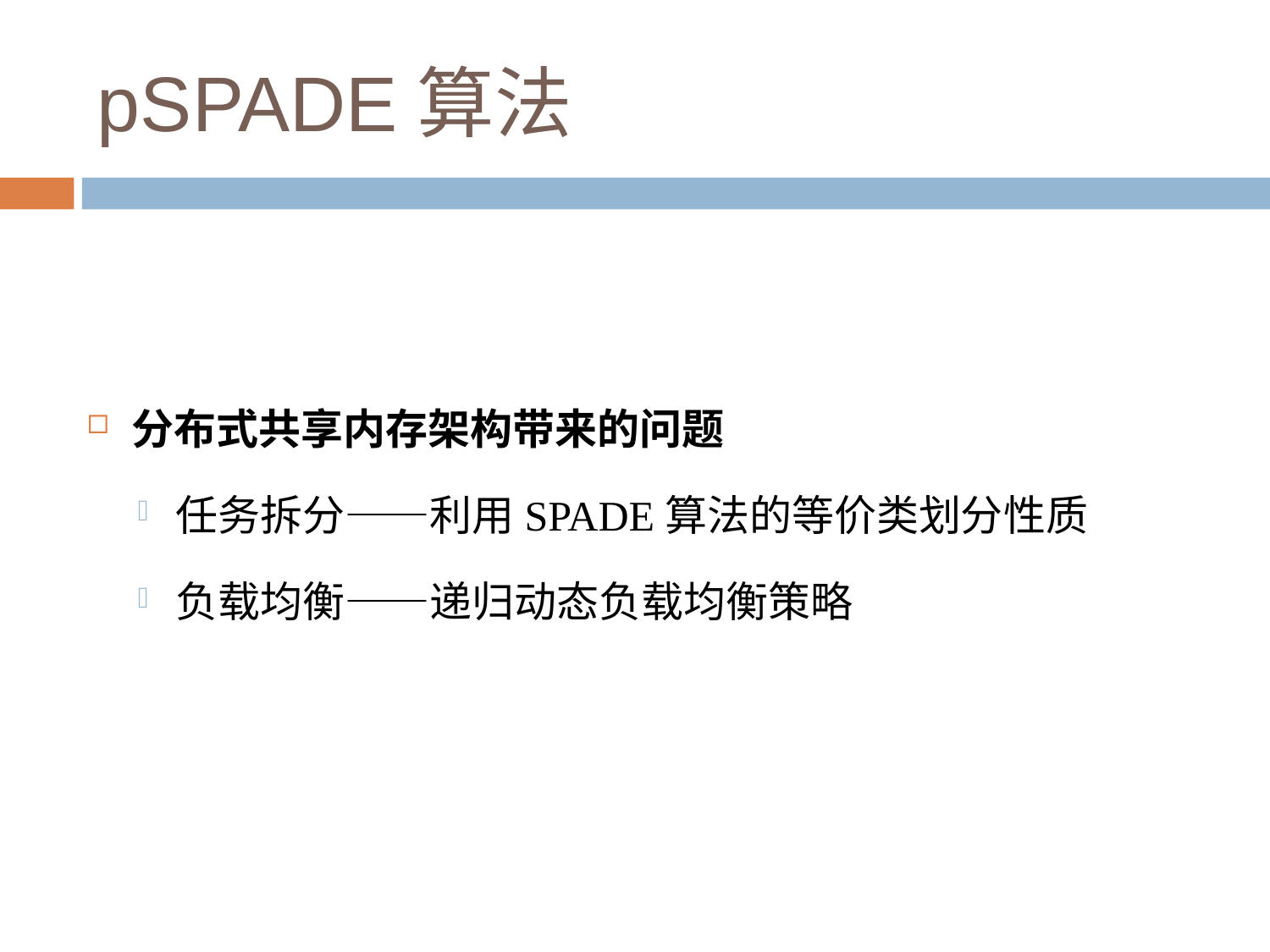

# pSPADE算法
40
分布式共享内存架构带来的问题
任务拆分——利用SPADE算法的等价类划分性质
负载均衡——递归动态负载均衡策略